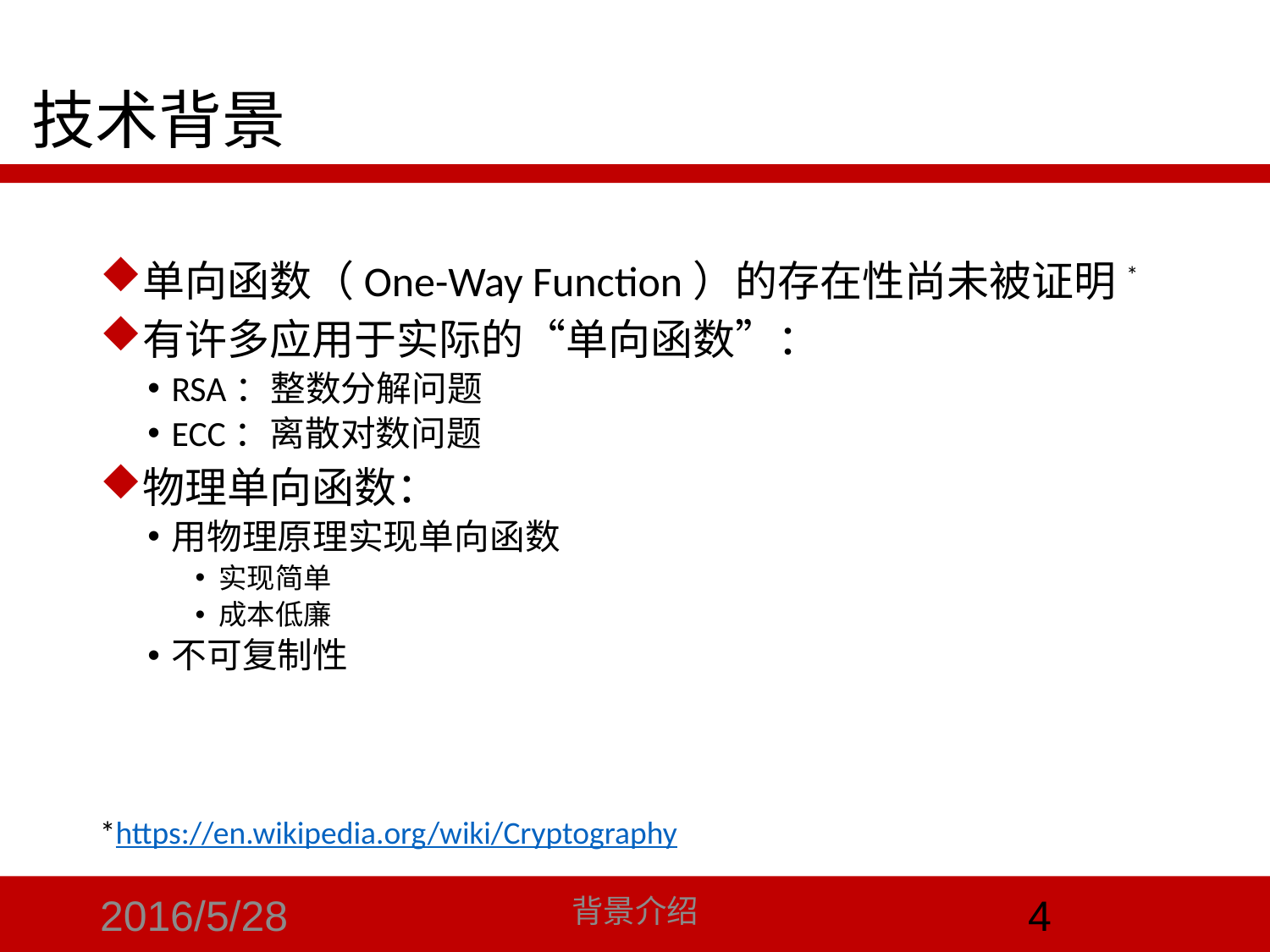

# 技术背景
单向函数（One-Way Function）的存在性尚未被证明*
有许多应用于实际的“单向函数”：
RSA：整数分解问题
ECC：离散对数问题
物理单向函数：
用物理原理实现单向函数
实现简单
成本低廉
不可复制性

*https://en.wikipedia.org/wiki/Cryptography
2016/5/28
背景介绍
4